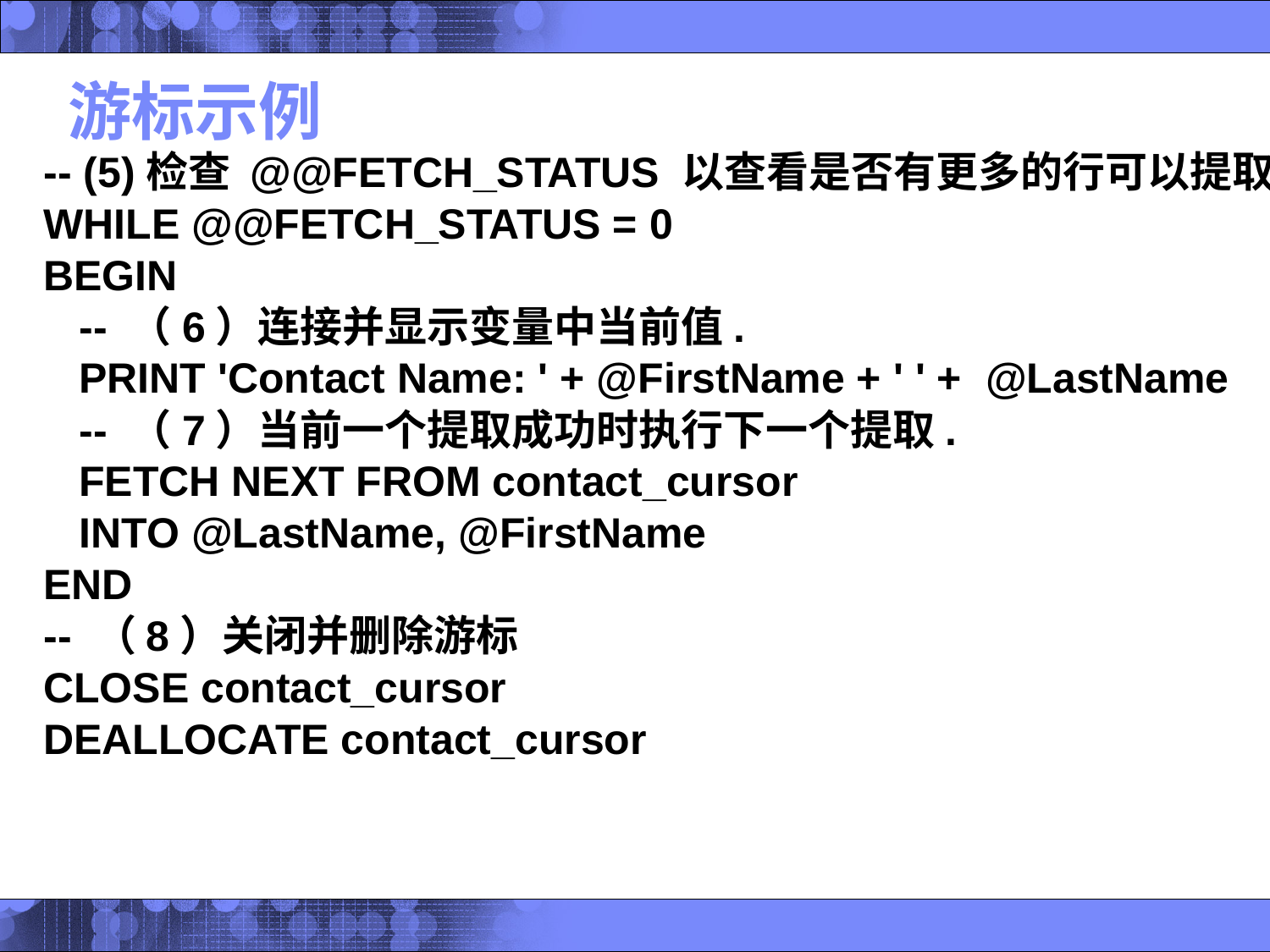

# 游标示例
-- (5)检查 @@FETCH_STATUS 以查看是否有更多的行可以提取.
WHILE @@FETCH_STATUS = 0
BEGIN
   -- （6）连接并显示变量中当前值.
   PRINT 'Contact Name: ' + @FirstName + ' ' +  @LastName
   -- （7）当前一个提取成功时执行下一个提取.
   FETCH NEXT FROM contact_cursor
   INTO @LastName, @FirstName
END
-- （8）关闭并删除游标
CLOSE contact_cursor
DEALLOCATE contact_cursor